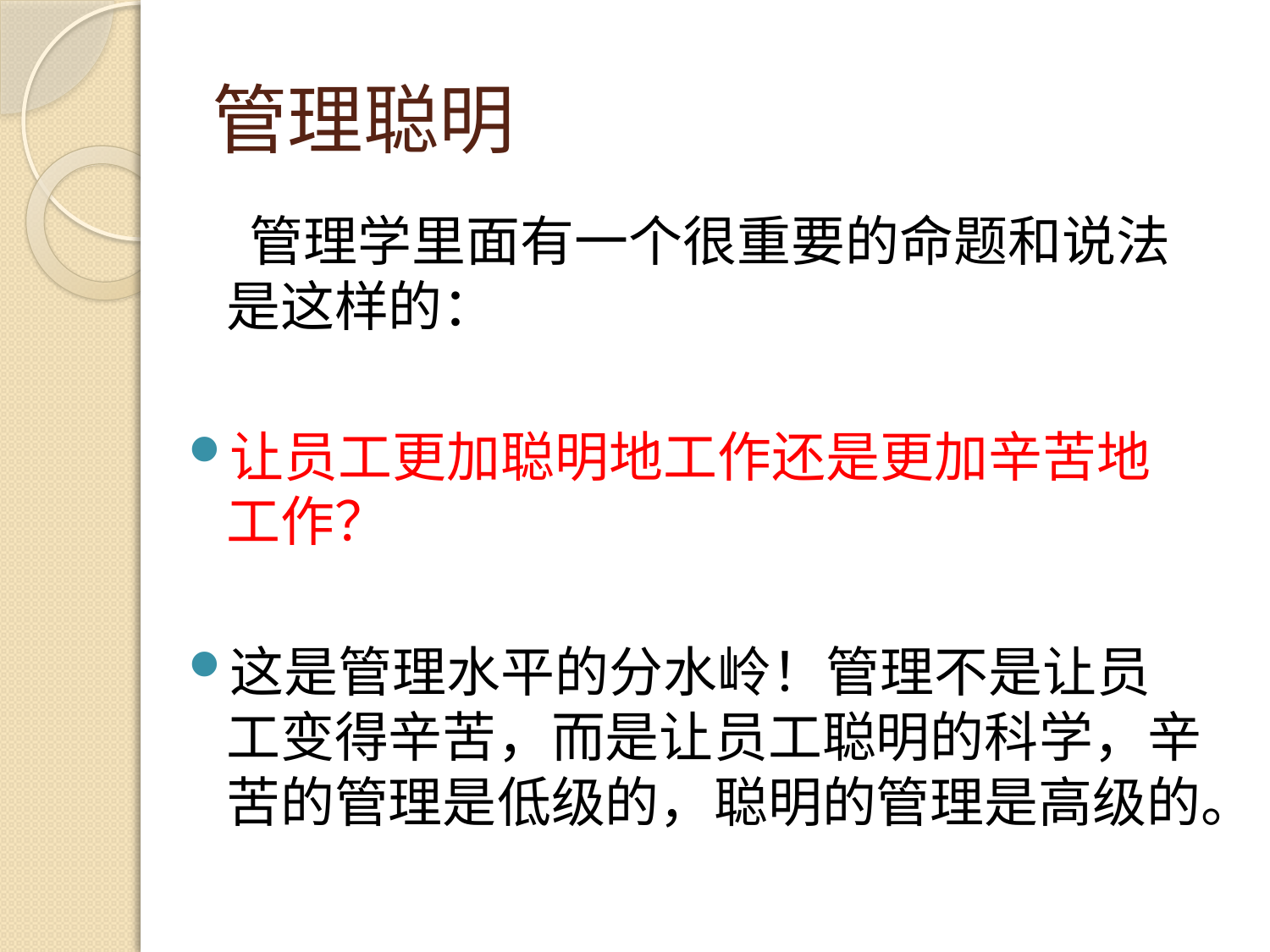

# 管理聪明
    管理学里面有一个很重要的命题和说法是这样的：

让员工更加聪明地工作还是更加辛苦地工作？

这是管理水平的分水岭！管理不是让员工变得辛苦，而是让员工聪明的科学，辛苦的管理是低级的，聪明的管理是高级的。

35